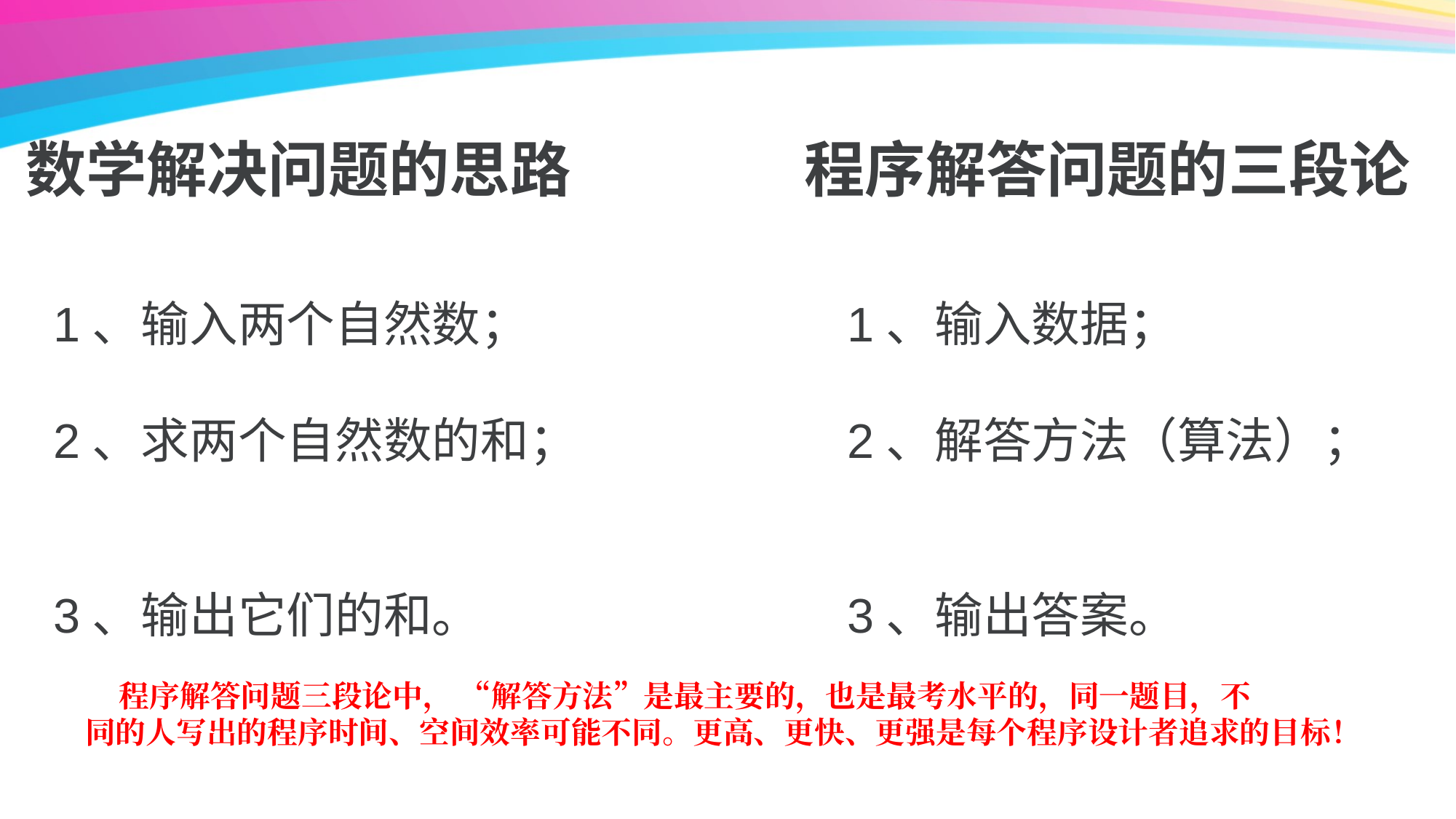

数学解决问题的思路
程序解答问题的三段论
1、输入数据；

2、解答方法（算法）；

3、输出答案。
1、输入两个自然数；

2、求两个自然数的和；

3、输出它们的和。
    程序解答问题三段论中， “解答方法”是最主要的，也是最考水平的，同一题目，不
同的人写出的程序时间、空间效率可能不同。更高、更快、更强是每个程序设计者追求的目标！